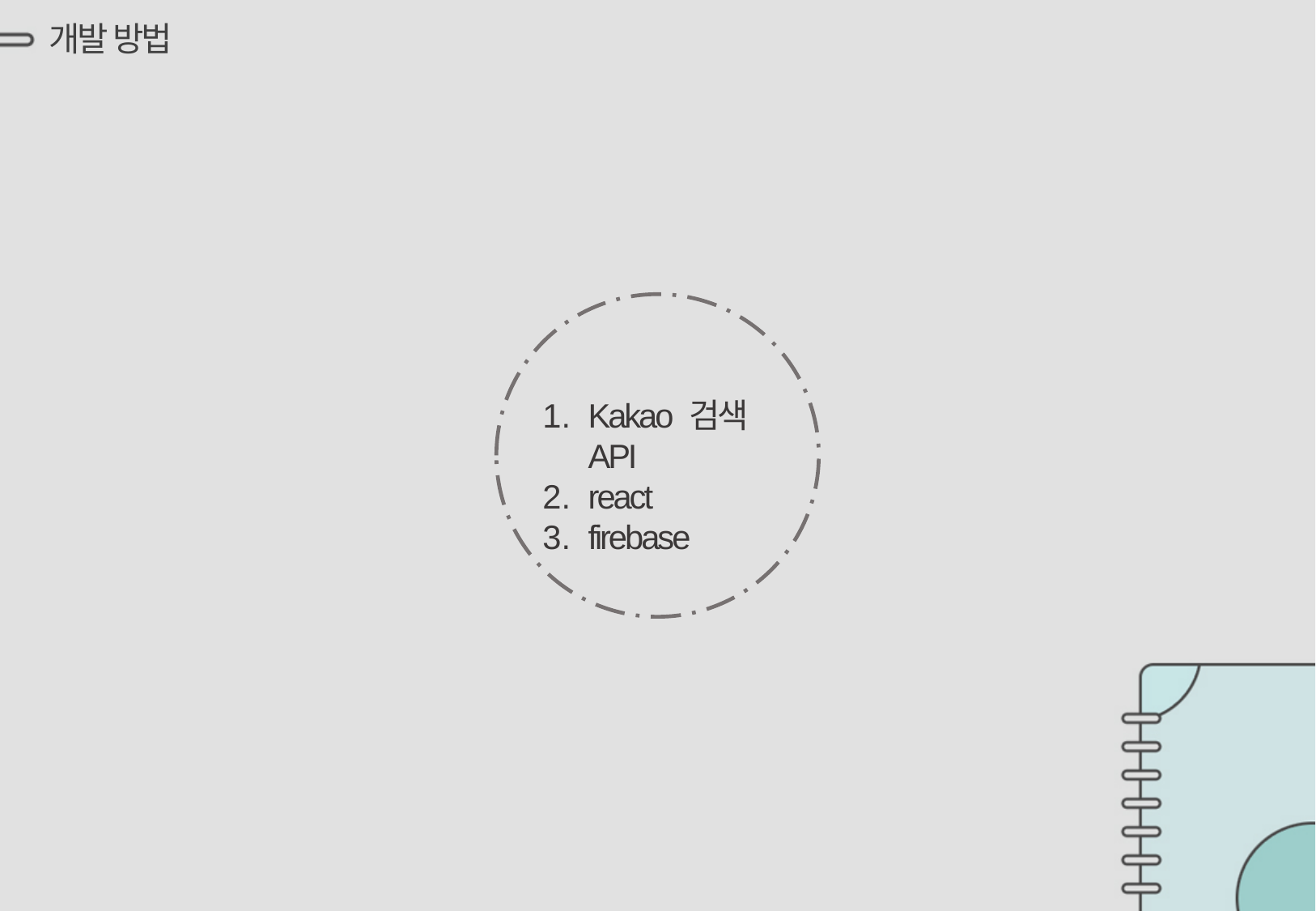

개발 방법

Kakao 검색 API
react
firebase